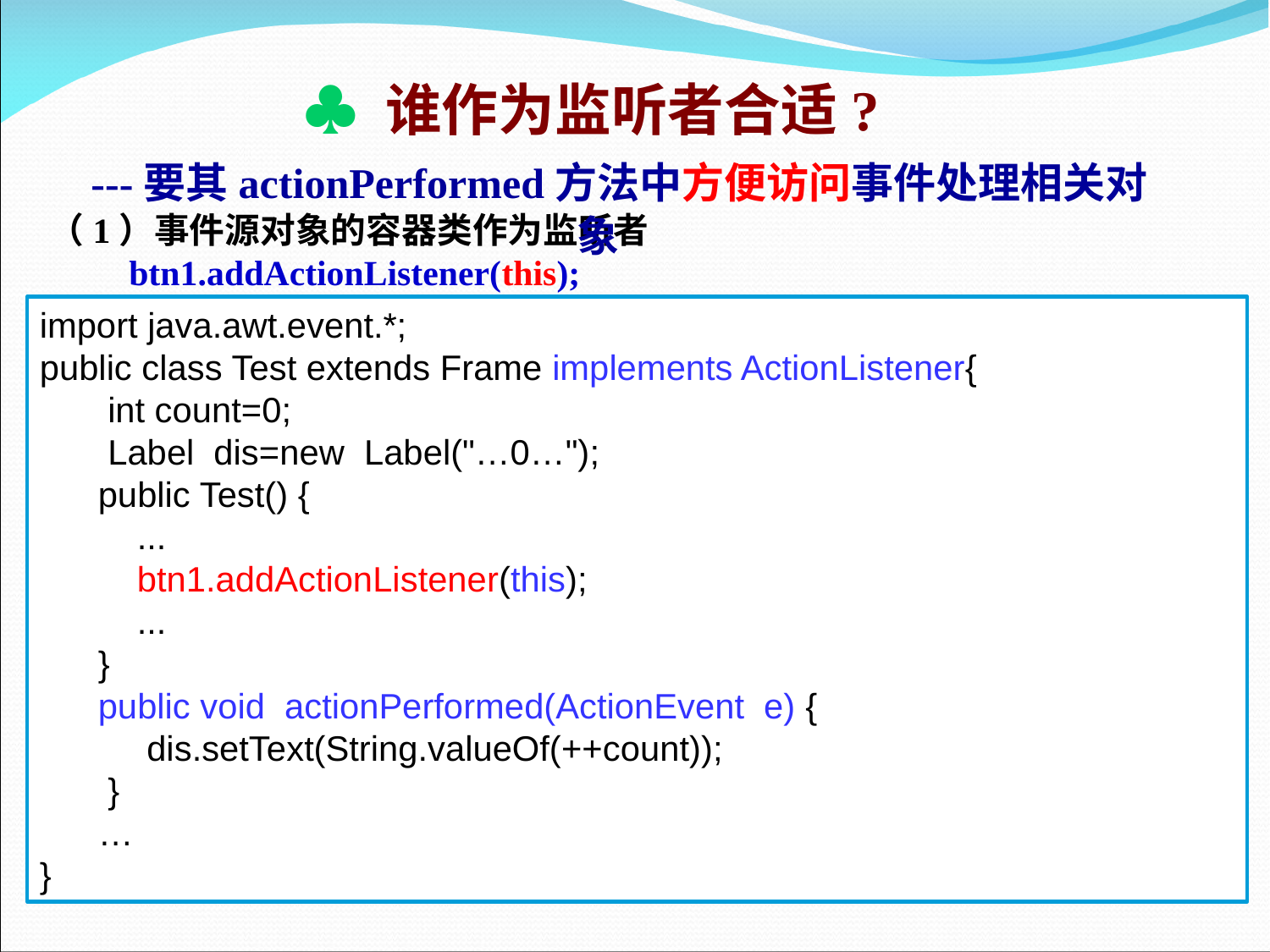

♣ 谁作为监听者合适?
   ---要其actionPerformed方法中方便访问事件处理相关对象
（1）事件源对象的容器类作为监听者
         btn1.addActionListener(this);
import java.awt.event.*;
public class Test extends Frame implements ActionListener{
       int count=0;
       Label  dis=new  Label("…0…");
      public Test() {
          ...
          btn1.addActionListener(this);
          ...
      }
      public void  actionPerformed(ActionEvent  e) {
           dis.setText(String.valueOf(++count));
       }
      …
}